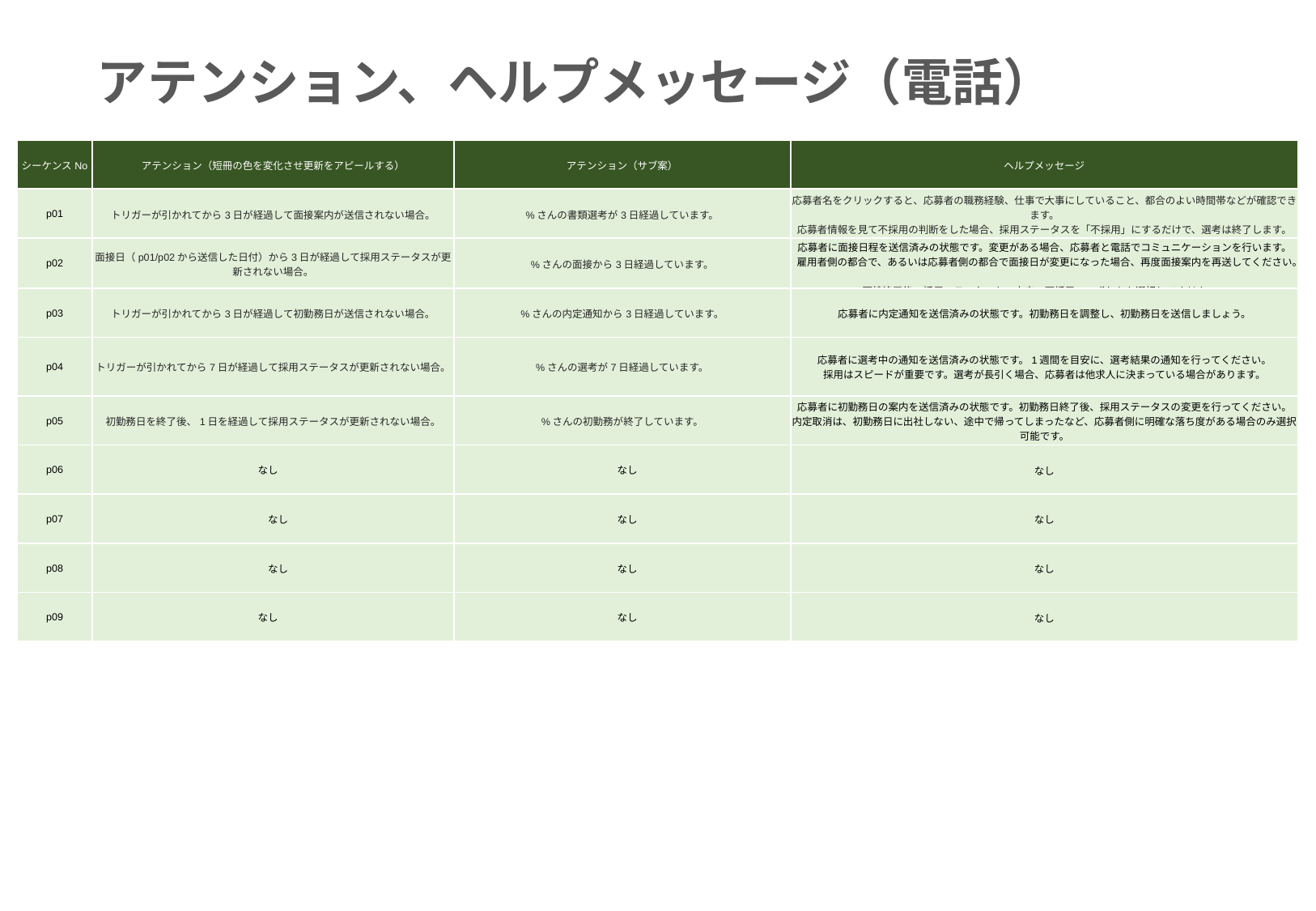

アテンション、ヘルプメッセージ（電話）
| シーケンスNo | アテンション（短冊の色を変化させ更新をアピールする） | アテンション（サブ案） | ヘルプメッセージ |
| --- | --- | --- | --- |
| p01 | トリガーが引かれてから3日が経過して面接案内が送信されない場合。 | %さんの書類選考が3日経過しています。 | 応募者名をクリックすると、応募者の職務経験、仕事で大事にしていること、都合のよい時間帯などが確認できます。 応募者情報を見て不採用の判断をした場合、採用ステータスを「不採用」にするだけで、選考は終了します。 |
| p02 | 面接日（p01/p02から送信した日付）から3日が経過して採用ステータスが更新されない場合。 | %さんの面接から3日経過しています。 | 応募者に面接日程を送信済みの状態です。変更がある場合、応募者と電話でコミュニケーションを行います。 雇用者側の都合で、あるいは応募者側の都合で面接日が変更になった場合、再度面接案内を再送してください。 面接終了後、採用ステータスを、内定、不採用のいずれかを選択してください。 |
| p03 | トリガーが引かれてから3日が経過して初勤務日が送信されない場合。 | %さんの内定通知から3日経過しています。 | 応募者に内定通知を送信済みの状態です。初勤務日を調整し、初勤務日を送信しましょう。 |
| p04 | トリガーが引かれてから7日が経過して採用ステータスが更新されない場合。 | %さんの選考が7日経過しています。 | 応募者に選考中の通知を送信済みの状態です。1週間を目安に、選考結果の通知を行ってください。 採用はスピードが重要です。選考が長引く場合、応募者は他求人に決まっている場合があります。 |
| p05 | 初勤務日を終了後、1日を経過して採用ステータスが更新されない場合。 | %さんの初勤務が終了しています。 | 応募者に初勤務日の案内を送信済みの状態です。初勤務日終了後、採用ステータスの変更を行ってください。 内定取消は、初勤務日に出社しない、途中で帰ってしまったなど、応募者側に明確な落ち度がある場合のみ選択可能です。 |
| p06 | なし | なし | なし |
| p07 | なし | なし | なし |
| p08 | なし | なし | なし |
| p09 | なし | なし | なし |